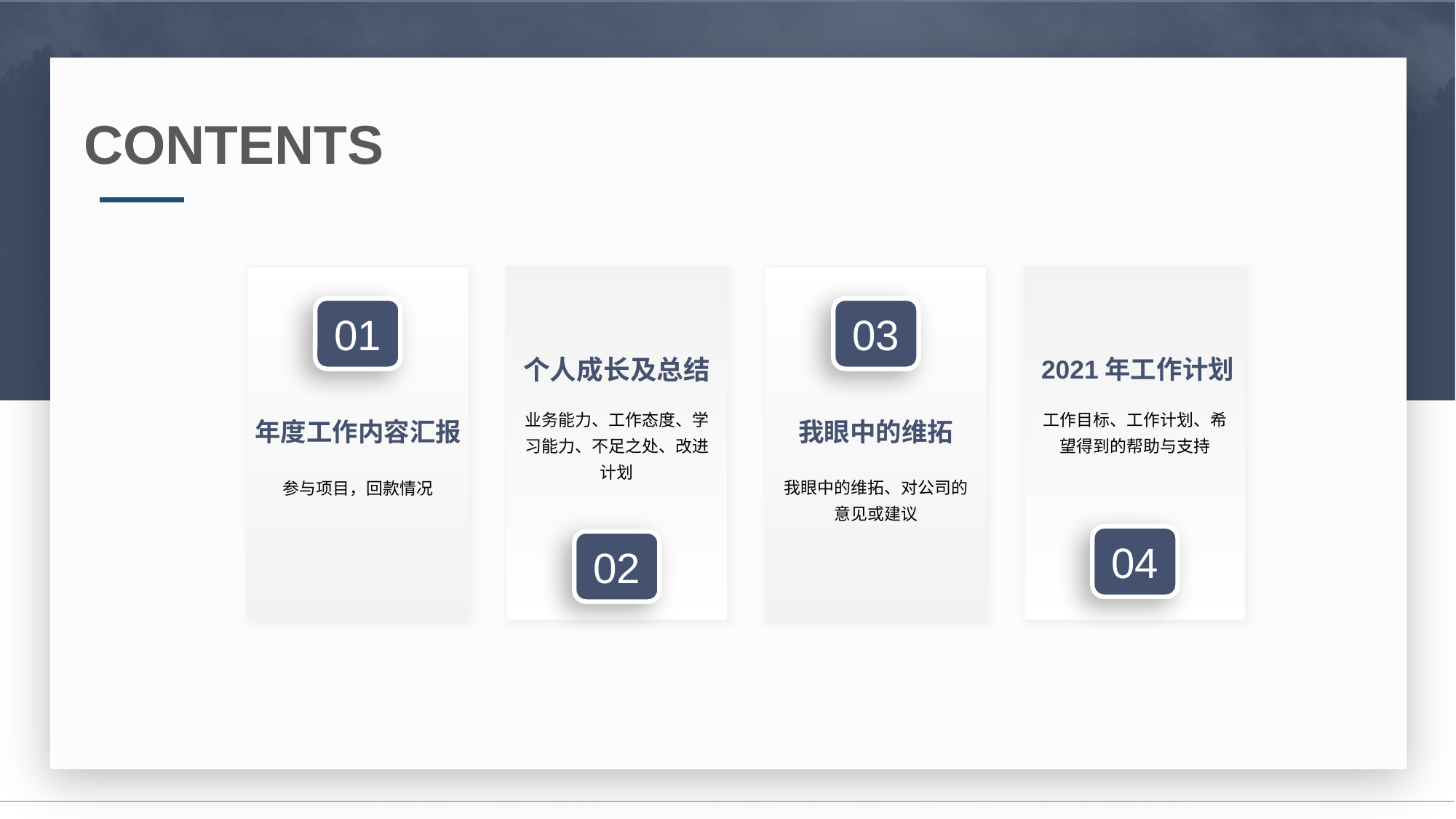

CONTENTS

01
03
个人成长及总结
2021年工作计划
业务能力、工作态度、学习能力、不足之处、改进计划
工作目标、工作计划、希望得到的帮助与支持
年度工作内容汇报
我眼中的维拓
我眼中的维拓、对公司的意见或建议
参与项目，回款情况
04
02